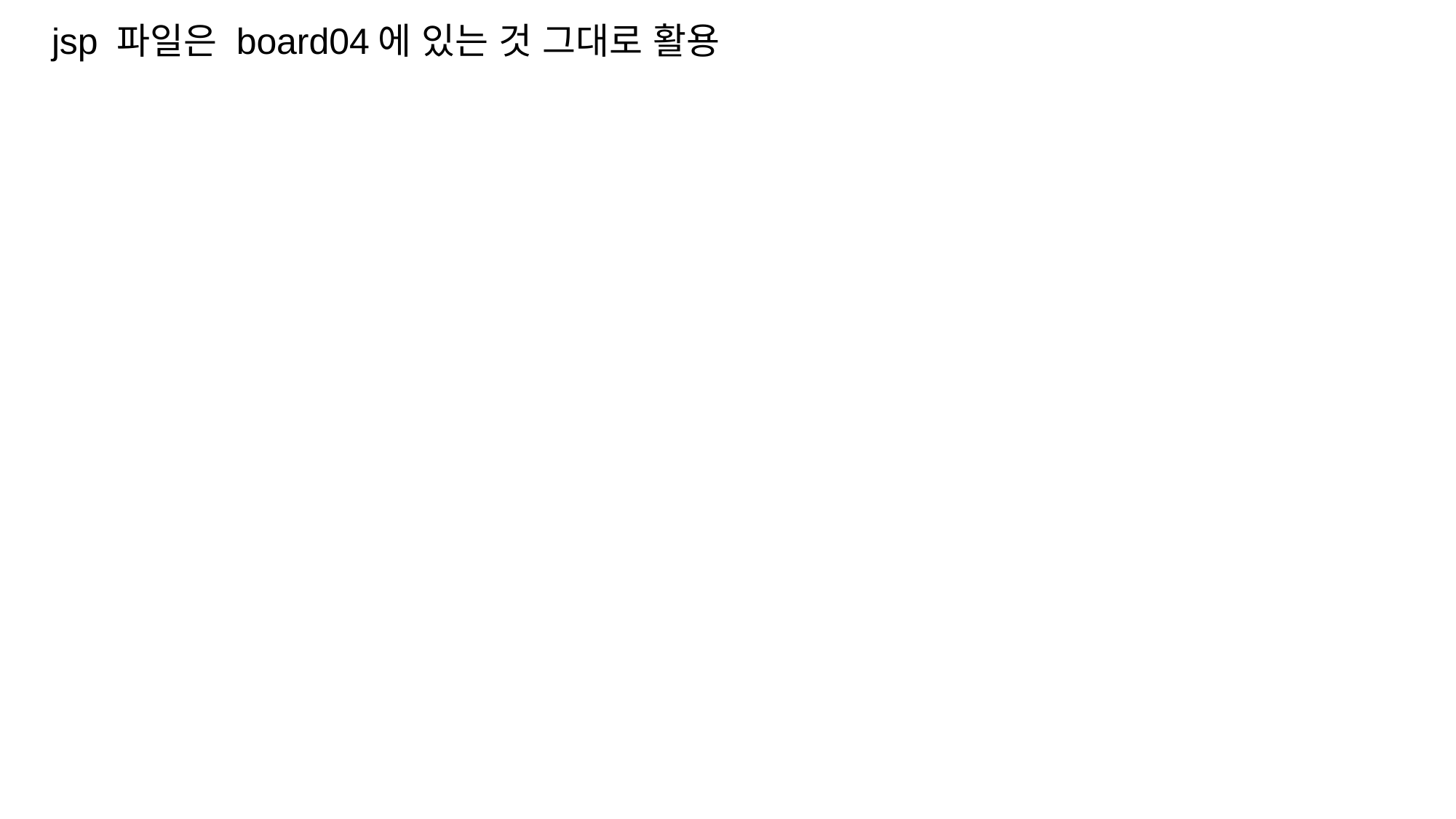

jsp 파일은 board04에 있는 것 그대로 활용